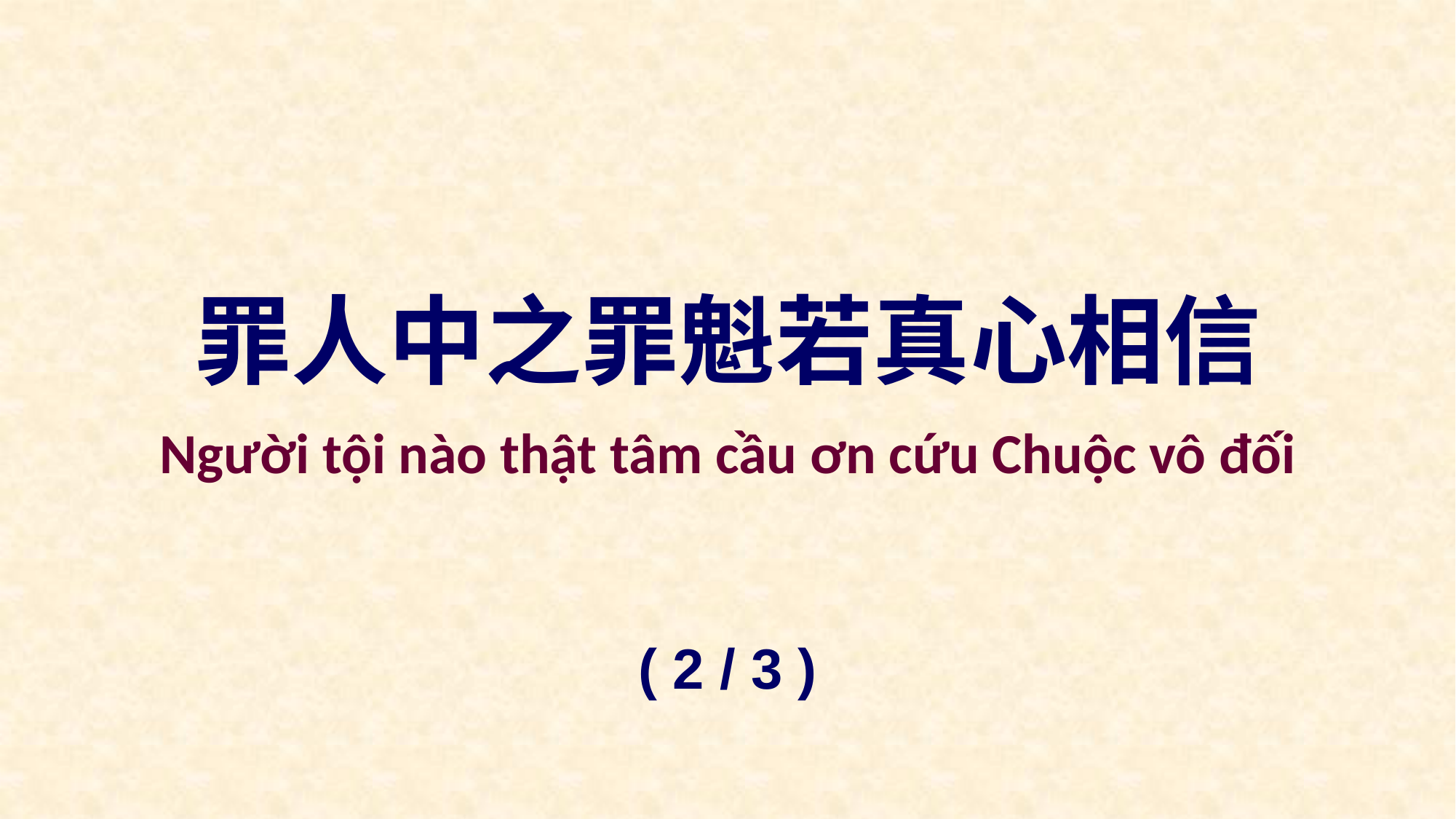

罪人中之罪魁若真心相信
Người tội nào thật tâm cầu ơn cứu Chuộc vô đối
( 2 / 3 )